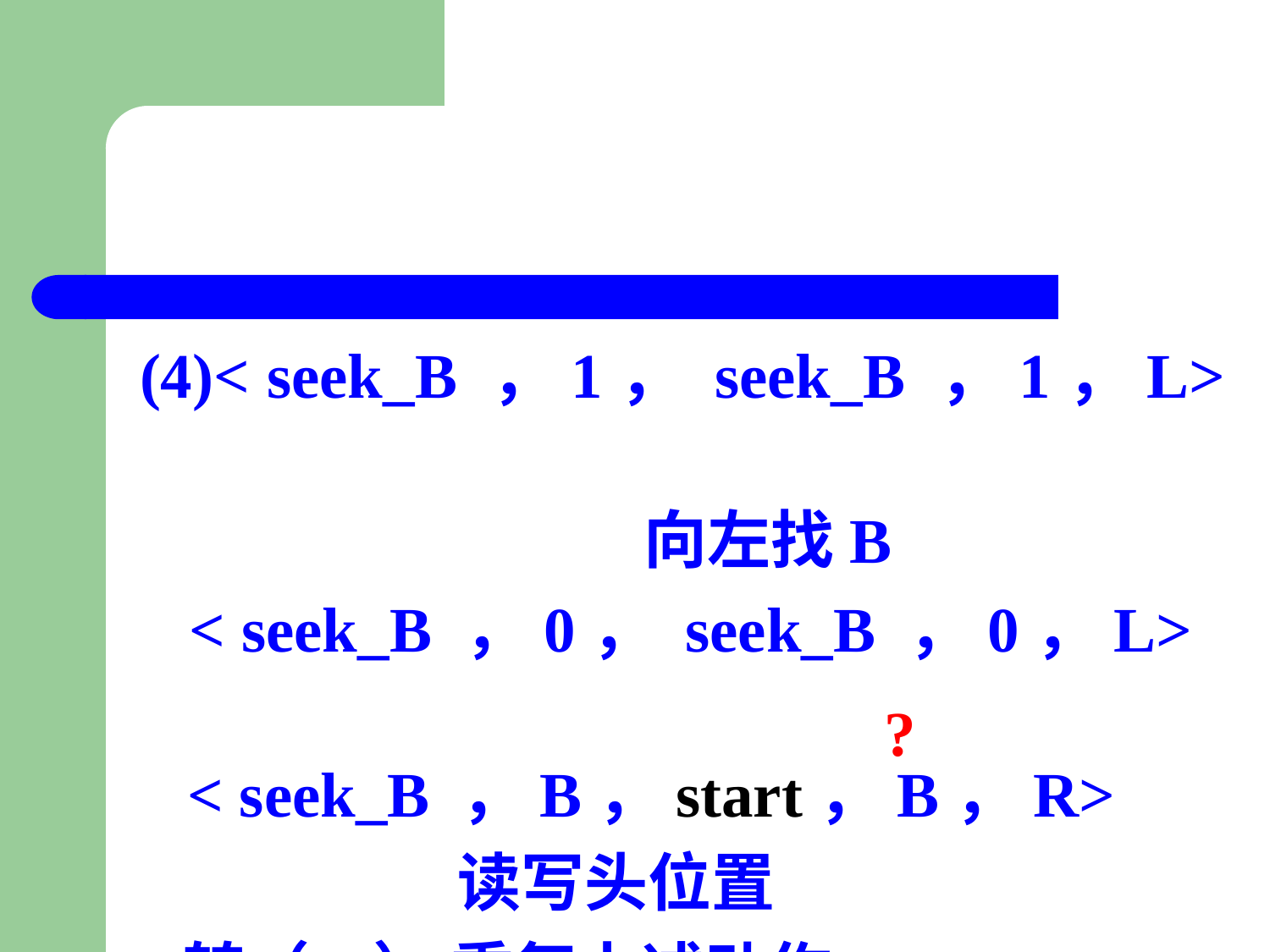

#
(4)< seek_B ，1， seek_B ，1，L>
                                  向左找B
   < seek_B ，0， seek_B ，0，L>
   < seek_B ，B，start，B，R>
                     读写头位置
  转（1） 重复上述动作
?